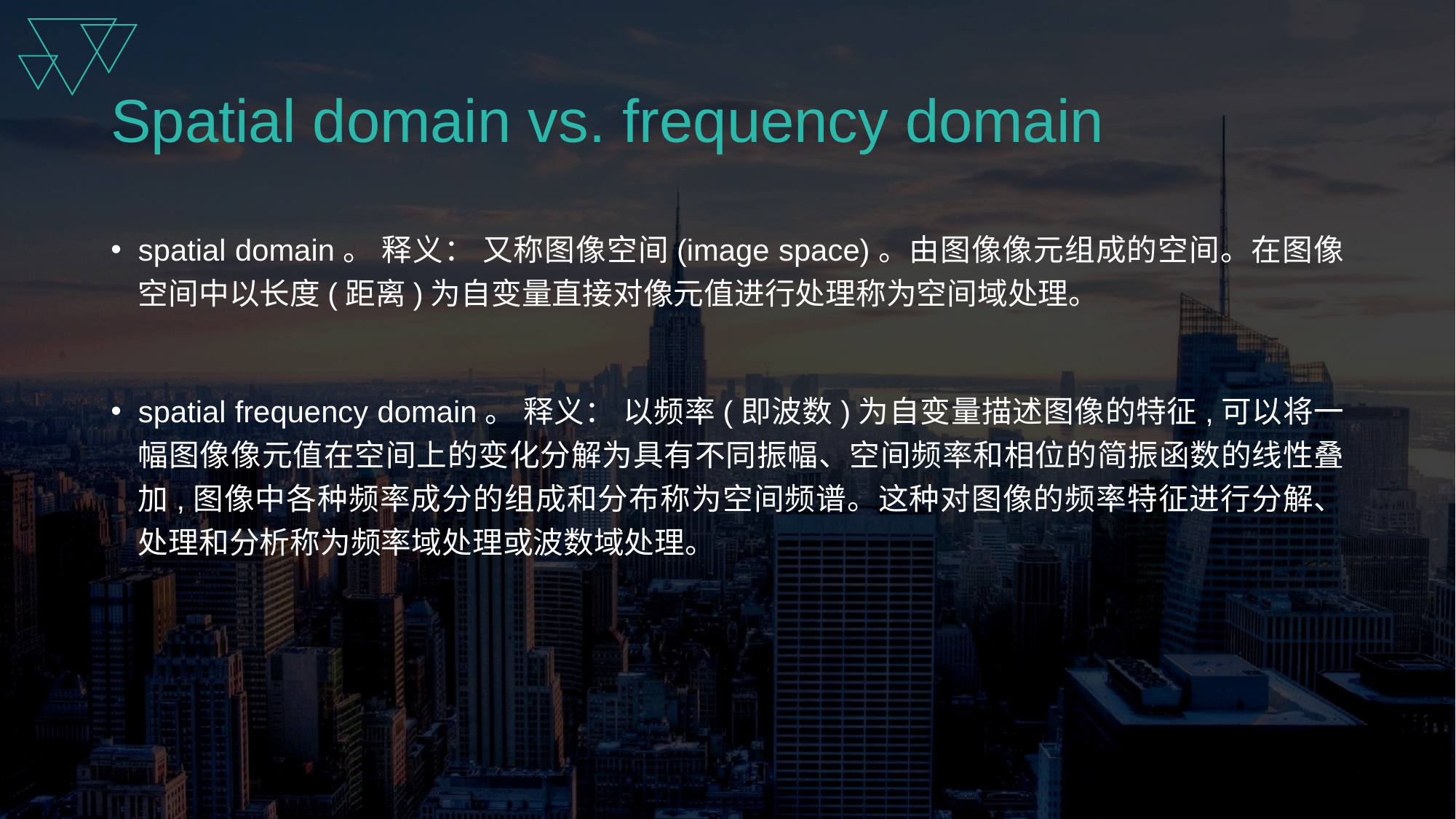

# Spatial domain vs. frequency domain
spatial domain。 释义： 又称图像空间(image space)。由图像像元组成的空间。在图像空间中以长度(距离)为自变量直接对像元值进行处理称为空间域处理。

spatial frequency domain。 释义： 以频率(即波数)为自变量描述图像的特征,可以将一幅图像像元值在空间上的变化分解为具有不同振幅、空间频率和相位的简振函数的线性叠加,图像中各种频率成分的组成和分布称为空间频谱。这种对图像的频率特征进行分解、处理和分析称为频率域处理或波数域处理。